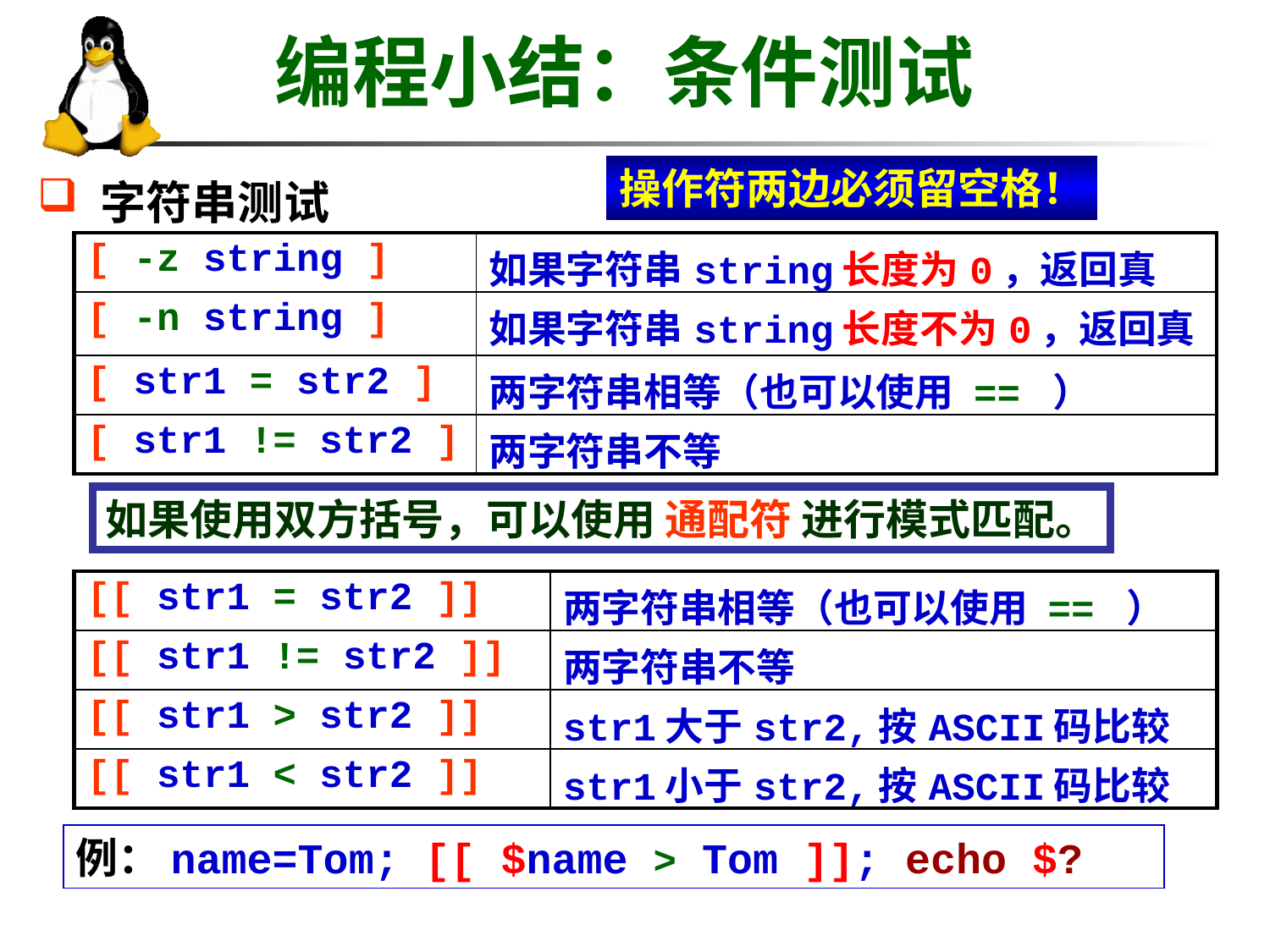

# 编程小结：条件测试
 字符串测试
操作符两边必须留空格！
| [ -z string ] | 如果字符串string长度为0，返回真 |
| --- | --- |
| [ -n string ] | 如果字符串string长度不为0，返回真 |
| [ str1 = str2 ] | 两字符串相等（也可以使用 == ） |
| [ str1 != str2 ] | 两字符串不等 |
如果使用双方括号，可以使用 通配符 进行模式匹配。
| [[ str1 = str2 ]] | 两字符串相等（也可以使用 == ） |
| --- | --- |
| [[ str1 != str2 ]] | 两字符串不等 |
| [[ str1 > str2 ]] | str1大于str2,按ASCII码比较 |
| [[ str1 < str2 ]] | str1小于str2,按ASCII码比较 |
例：name=Tom; [[ $name > Tom ]]; echo $?